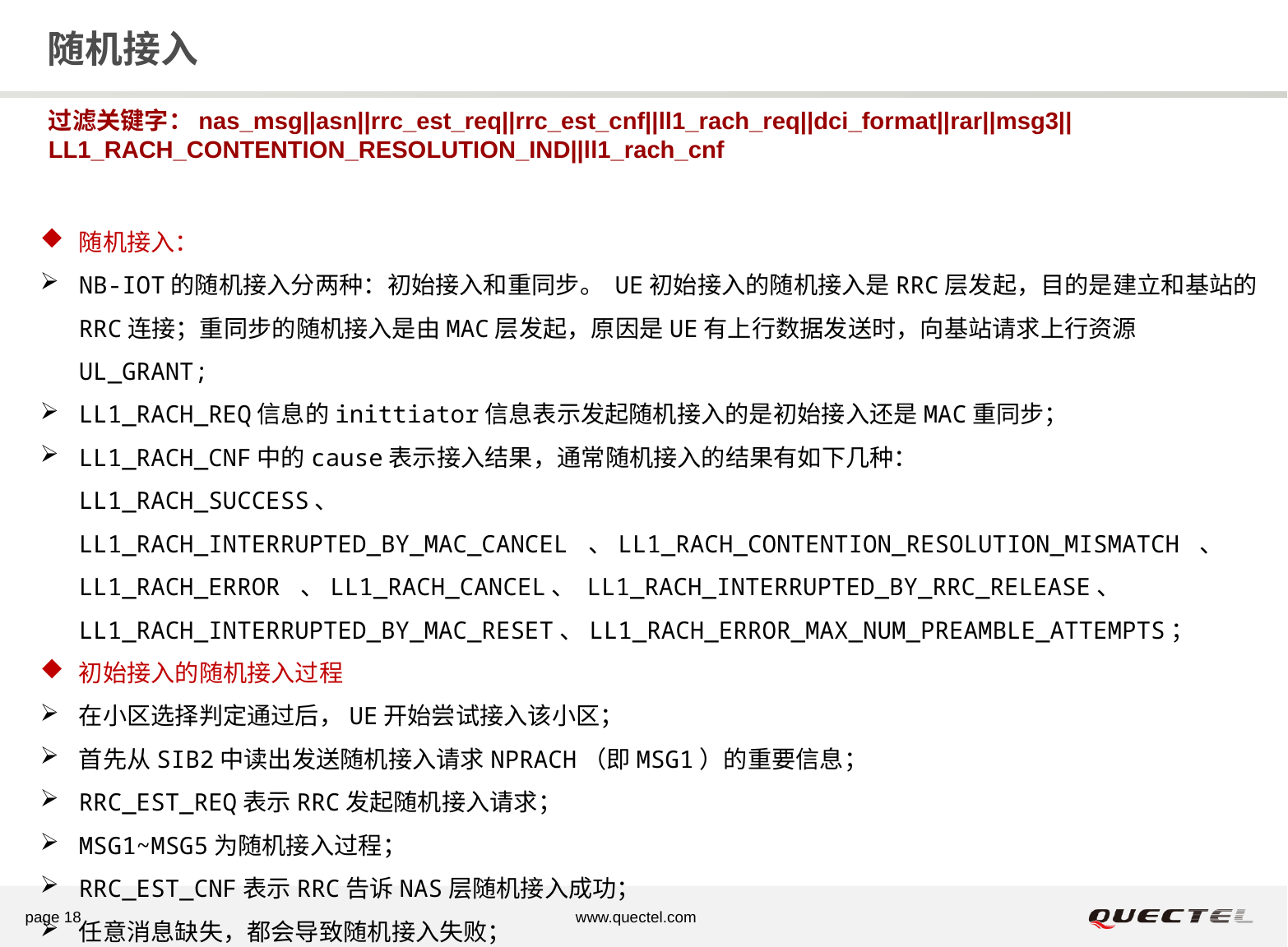

# 随机接入
过滤关键字：nas_msg||asn||rrc_est_req||rrc_est_cnf||ll1_rach_req||dci_format||rar||msg3||LL1_RACH_CONTENTION_RESOLUTION_IND||ll1_rach_cnf
随机接入：
NB-IOT的随机接入分两种：初始接入和重同步。 UE初始接入的随机接入是RRC层发起，目的是建立和基站的RRC连接；重同步的随机接入是由MAC层发起，原因是UE有上行数据发送时，向基站请求上行资源UL_GRANT;
LL1_RACH_REQ信息的inittiator信息表示发起随机接入的是初始接入还是MAC重同步；
LL1_RACH_CNF中的cause表示接入结果，通常随机接入的结果有如下几种：
LL1_RACH_SUCCESS、 LL1_RACH_INTERRUPTED_BY_MAC_CANCEL 、LL1_RACH_CONTENTION_RESOLUTION_MISMATCH 、 LL1_RACH_ERROR 、LL1_RACH_CANCEL、 LL1_RACH_INTERRUPTED_BY_RRC_RELEASE、 LL1_RACH_INTERRUPTED_BY_MAC_RESET、LL1_RACH_ERROR_MAX_NUM_PREAMBLE_ATTEMPTS；
初始接入的随机接入过程
在小区选择判定通过后，UE开始尝试接入该小区；
首先从SIB2中读出发送随机接入请求NPRACH（即MSG1）的重要信息；
RRC_EST_REQ表示RRC发起随机接入请求；
MSG1~MSG5为随机接入过程；
RRC_EST_CNF表示RRC告诉NAS层随机接入成功；
任意消息缺失，都会导致随机接入失败；